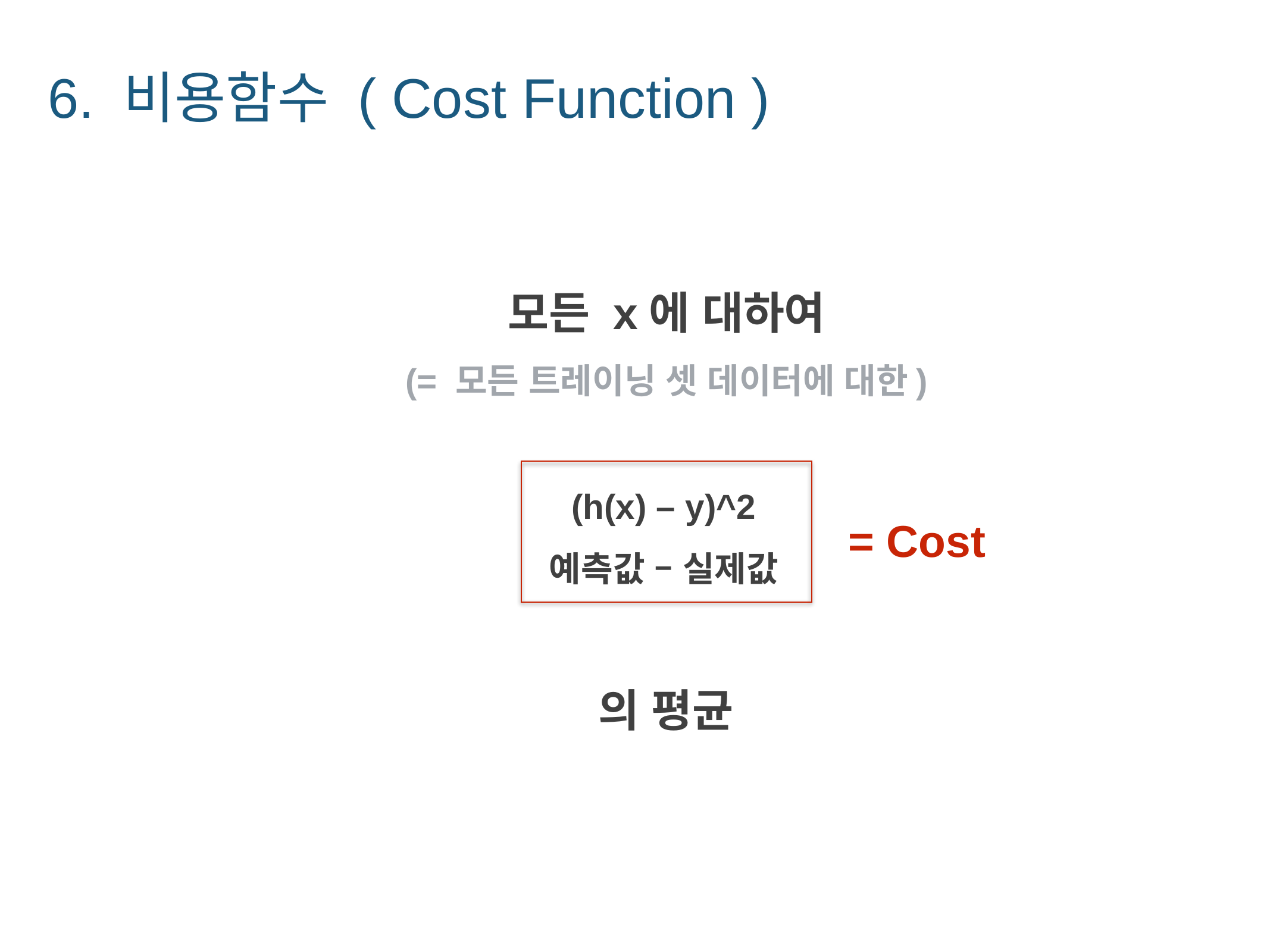

6. 비용함수 ( Cost Function )
모든 x에 대하여
(= 모든 트레이닝 셋 데이터에 대한)
(h(x) – y)^2
예측값 – 실제값

= Cost
의 평균